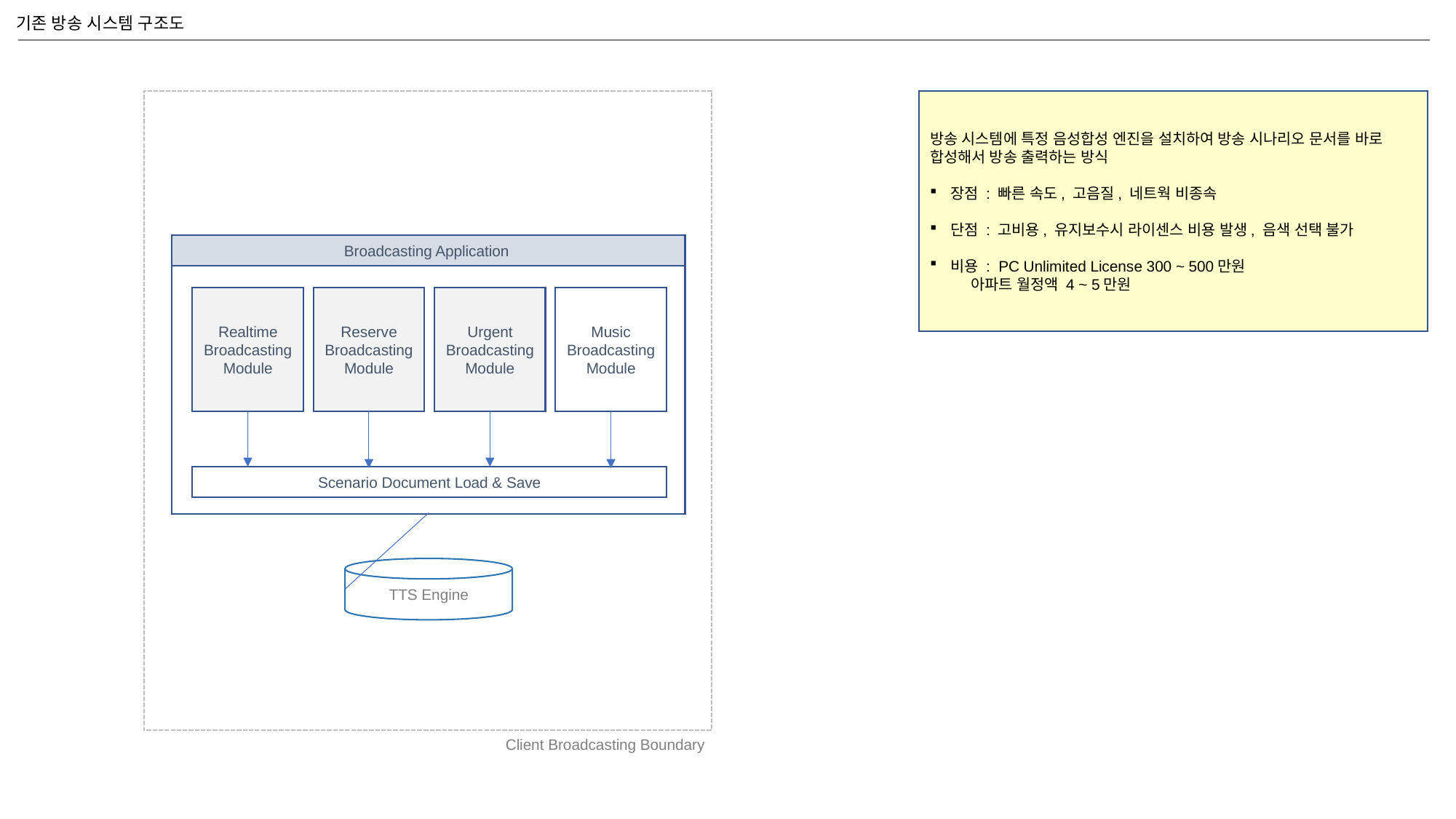

기존 방송 시스템 구조도

방송 시스템에 특정 음성합성 엔진을 설치하여 방송 시나리오 문서를 바로 합성해서 방송 출력하는 방식

장점 : 빠른 속도, 고음질, 네트웍 비종속

단점 : 고비용, 유지보수시 라이센스 비용 발생, 음색 선택 불가

비용 :  PC Unlimited License 300 ~ 500만원
         아파트 월정액 4 ~ 5만원

Broadcasting Application
Realtime Broadcasting
Module
Reserve Broadcasting
Module
Urgent Broadcasting
Module
Music Broadcasting
Module
Scenario Document Load & Save
TTS Engine
Client Broadcasting Boundary